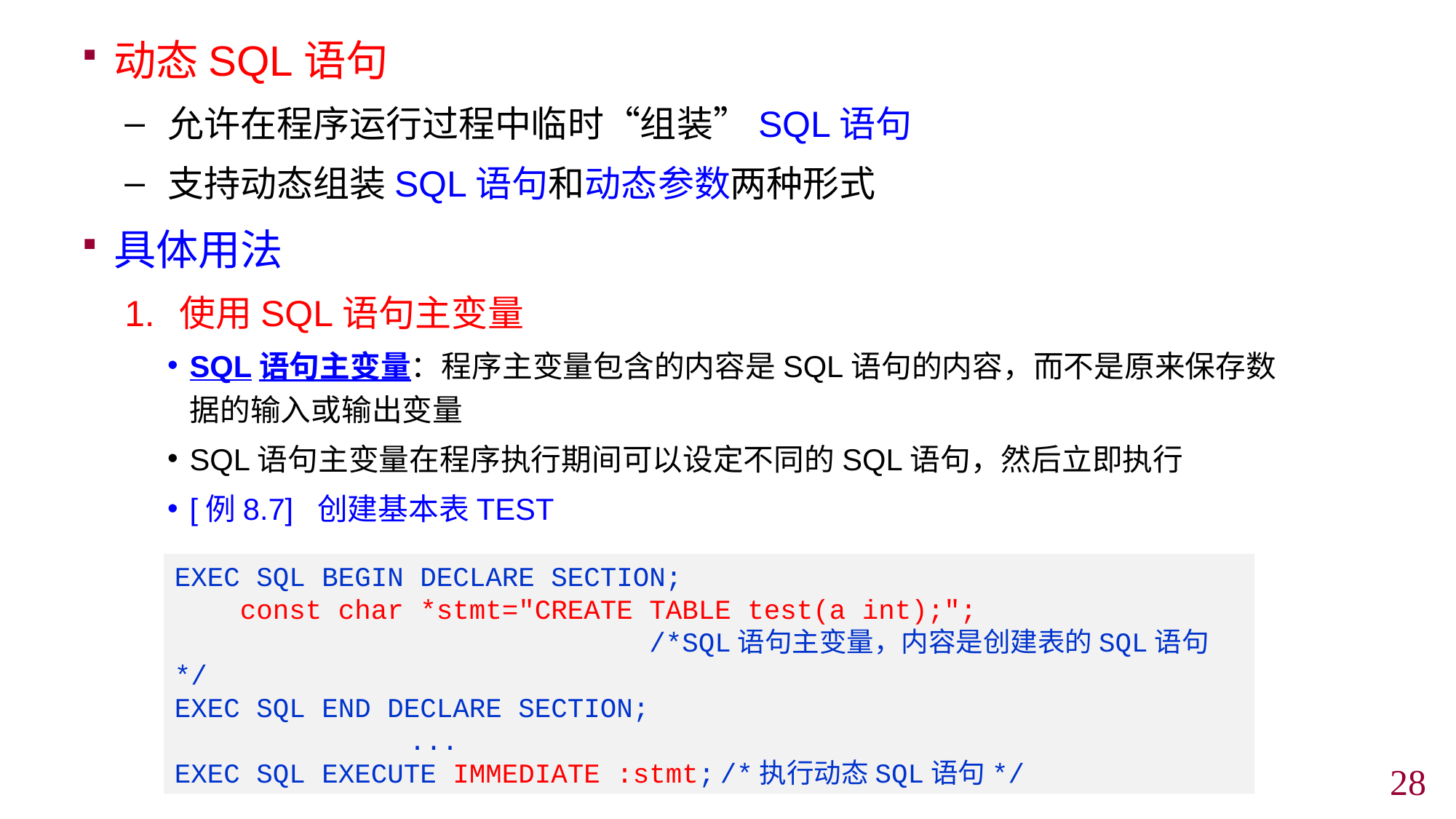

动态SQL语句
允许在程序运行过程中临时“组装”SQL语句
支持动态组装SQL语句和动态参数两种形式
具体用法
使用SQL语句主变量
SQL语句主变量：程序主变量包含的内容是SQL语句的内容，而不是原来保存数据的输入或输出变量
SQL语句主变量在程序执行期间可以设定不同的SQL语句，然后立即执行
[例8.7]  创建基本表TEST
EXEC SQL BEGIN DECLARE SECTION;
    const char *stmt="CREATE TABLE test(a int);";
                             /*SQL语句主变量，内容是创建表的SQL语句*/
EXEC SQL END DECLARE SECTION;
         	 ...
EXEC SQL EXECUTE IMMEDIATE :stmt;	/*执行动态SQL语句*/
28